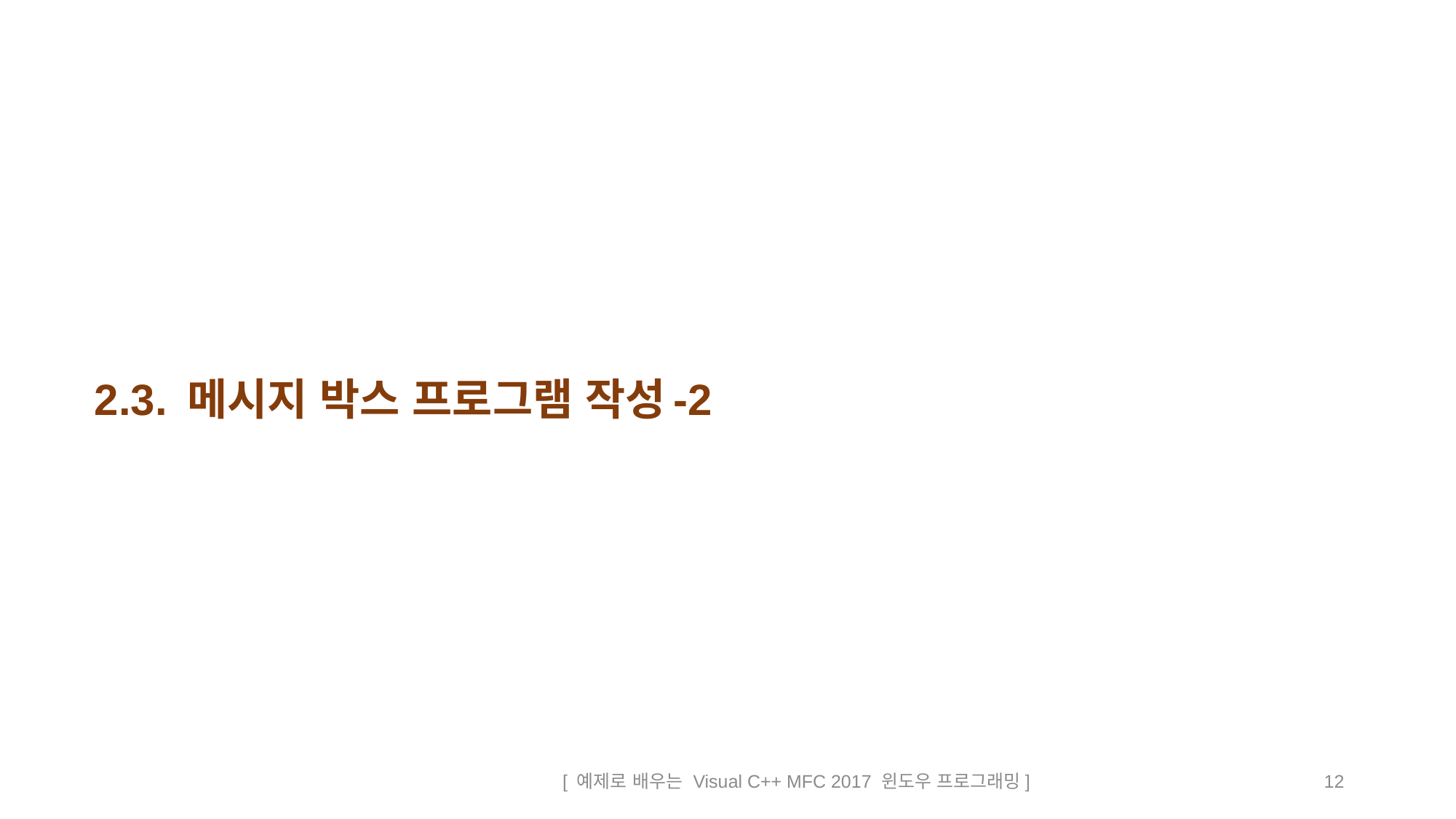

# 2.3. 메시지 박스 프로그램 작성-2
[ 예제로 배우는 Visual C++ MFC 2017 윈도우 프로그래밍]
12